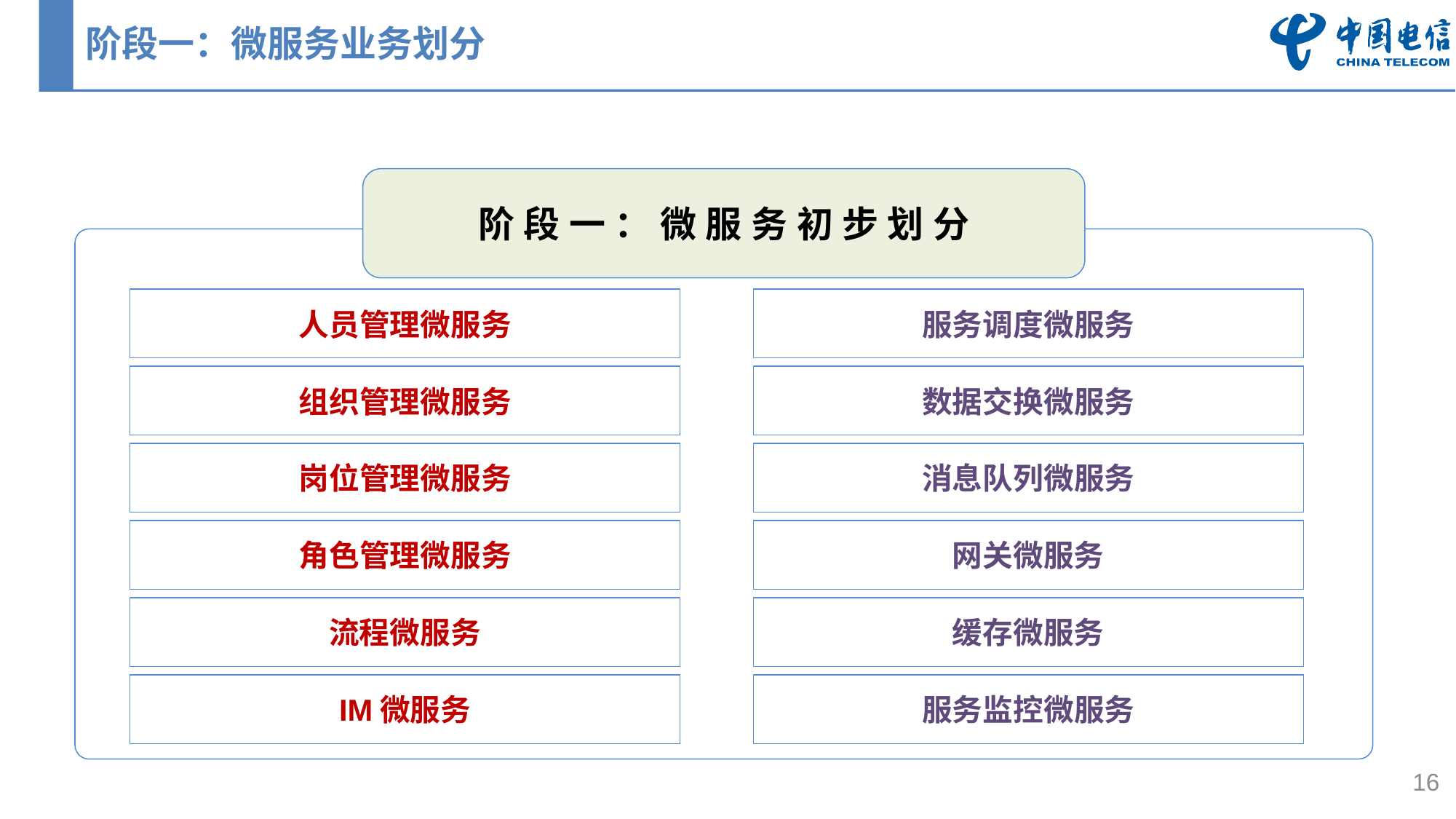

# 阶段一：微服务业务划分
阶段一：微服务初步划分

人员管理微服务
服务调度微服务
组织管理微服务
数据交换微服务
岗位管理微服务
消息队列微服务
角色管理微服务
网关微服务
流程微服务
缓存微服务
IM微服务
服务监控微服务
16